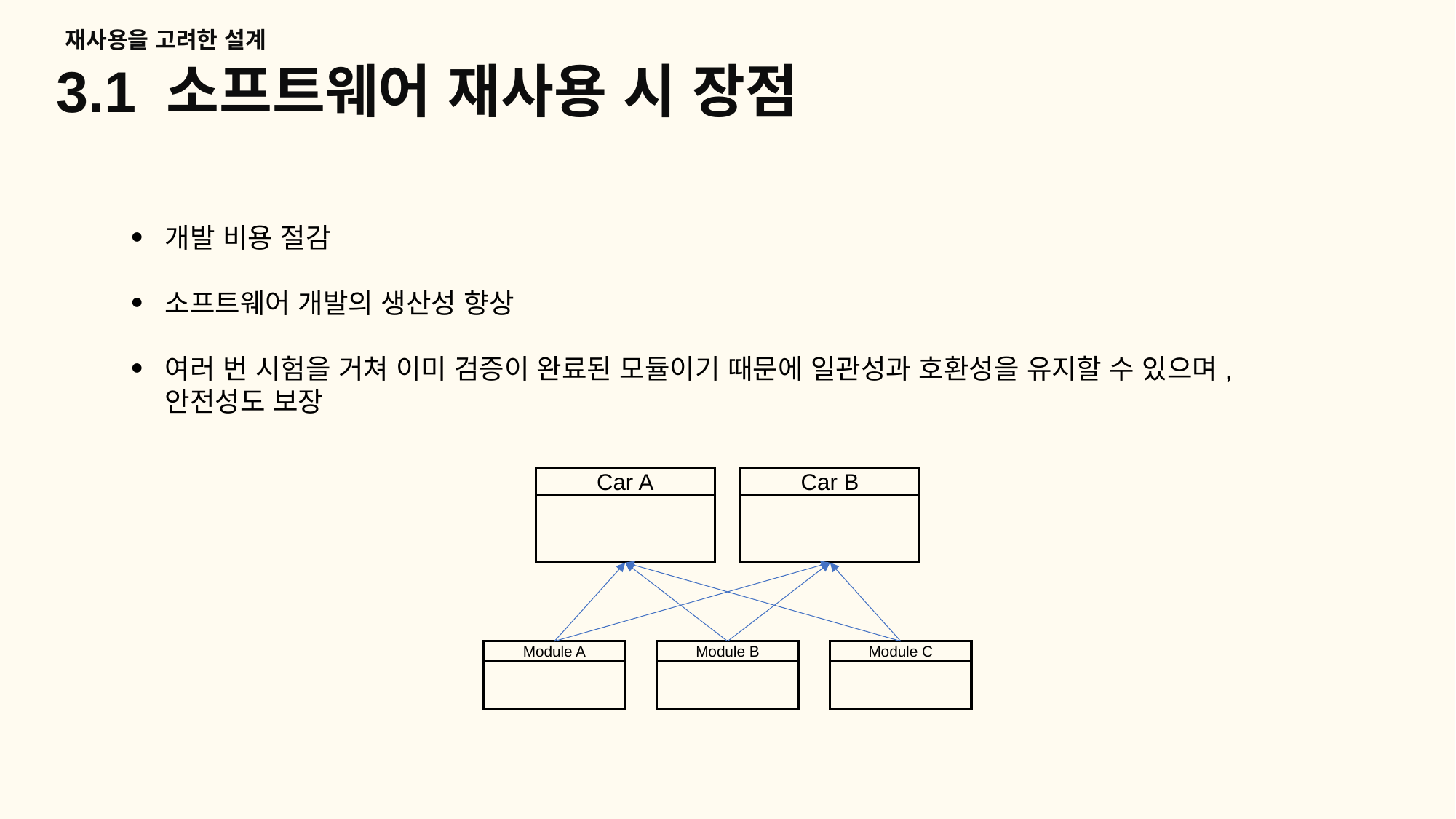

재사용을 고려한 설계
3.1 소프트웨어 재사용 시 장점
개발 비용 절감

소프트웨어 개발의 생산성 향상

여러 번 시험을 거쳐 이미 검증이 완료된 모듈이기 때문에 일관성과 호환성을 유지할 수 있으며, 안전성도 보장
Car A

Car B

Module A

Module B

Module C